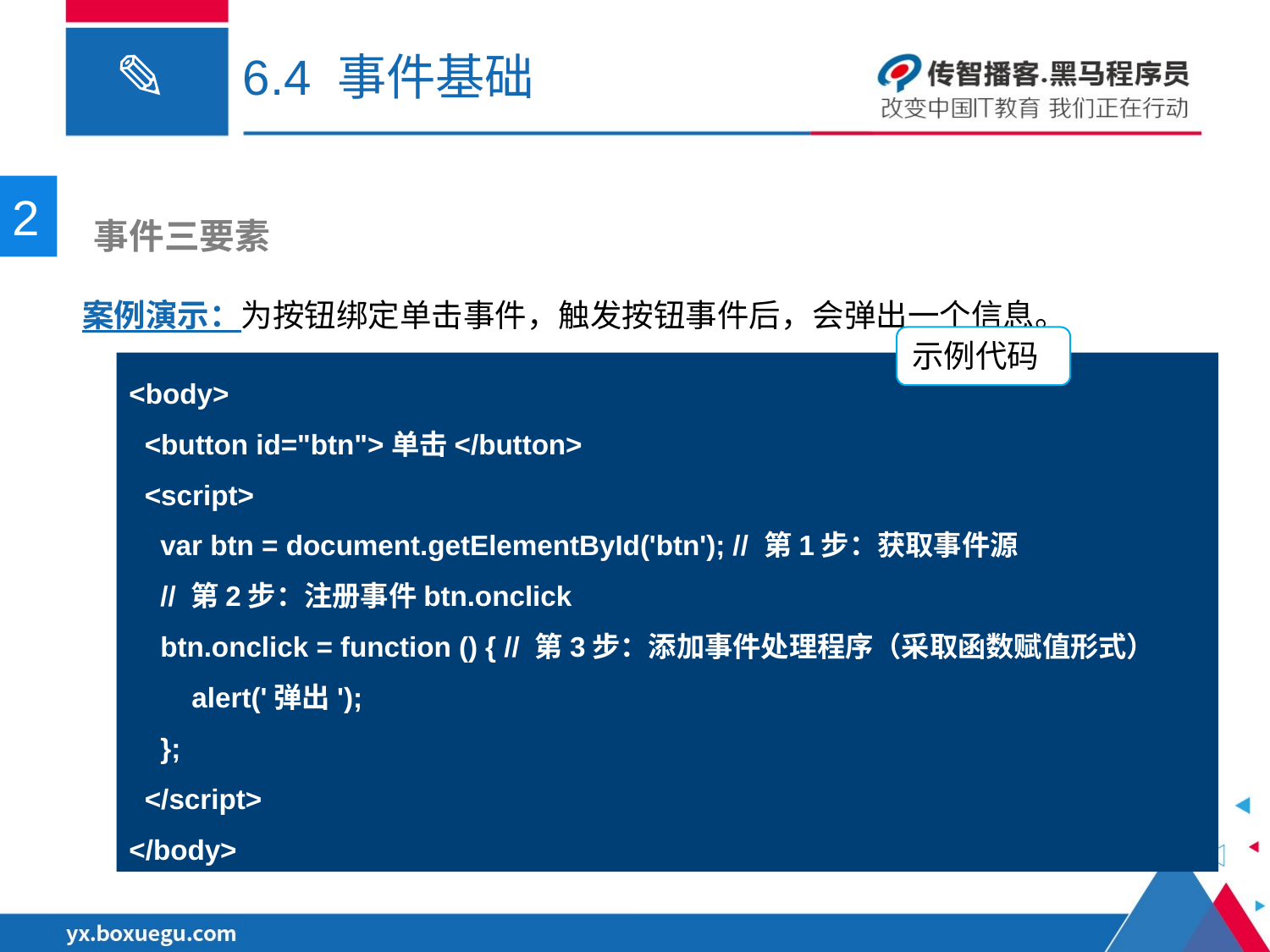

# 6.4 事件基础

2
  事件三要素
案例演示：为按钮绑定单击事件，触发按钮事件后，会弹出一个信息。
示例代码
<body>
  <button id="btn">单击</button>
  <script>
    var btn = document.getElementById('btn'); // 第1步：获取事件源
    // 第2步：注册事件btn.onclick
    btn.onclick = function () { // 第3步：添加事件处理程序（采取函数赋值形式）
        alert('弹出');
    };
  </script>
</body>